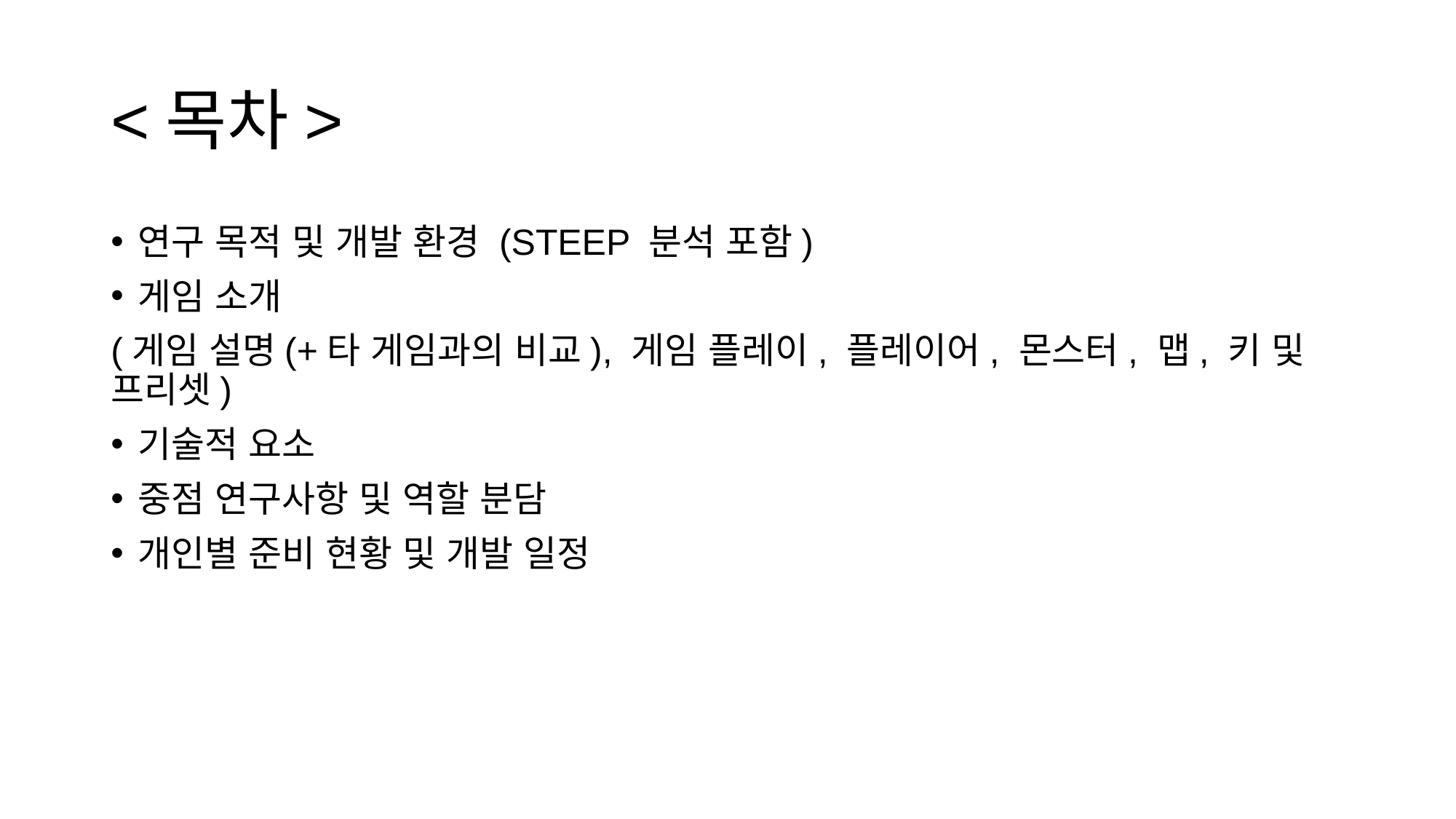

# <목차>
연구 목적 및 개발 환경 (STEEP 분석 포함)
게임 소개
(게임 설명(+타 게임과의 비교), 게임 플레이, 플레이어, 몬스터, 맵, 키 및 프리셋)
기술적 요소
중점 연구사항 및 역할 분담
개인별 준비 현황 및 개발 일정